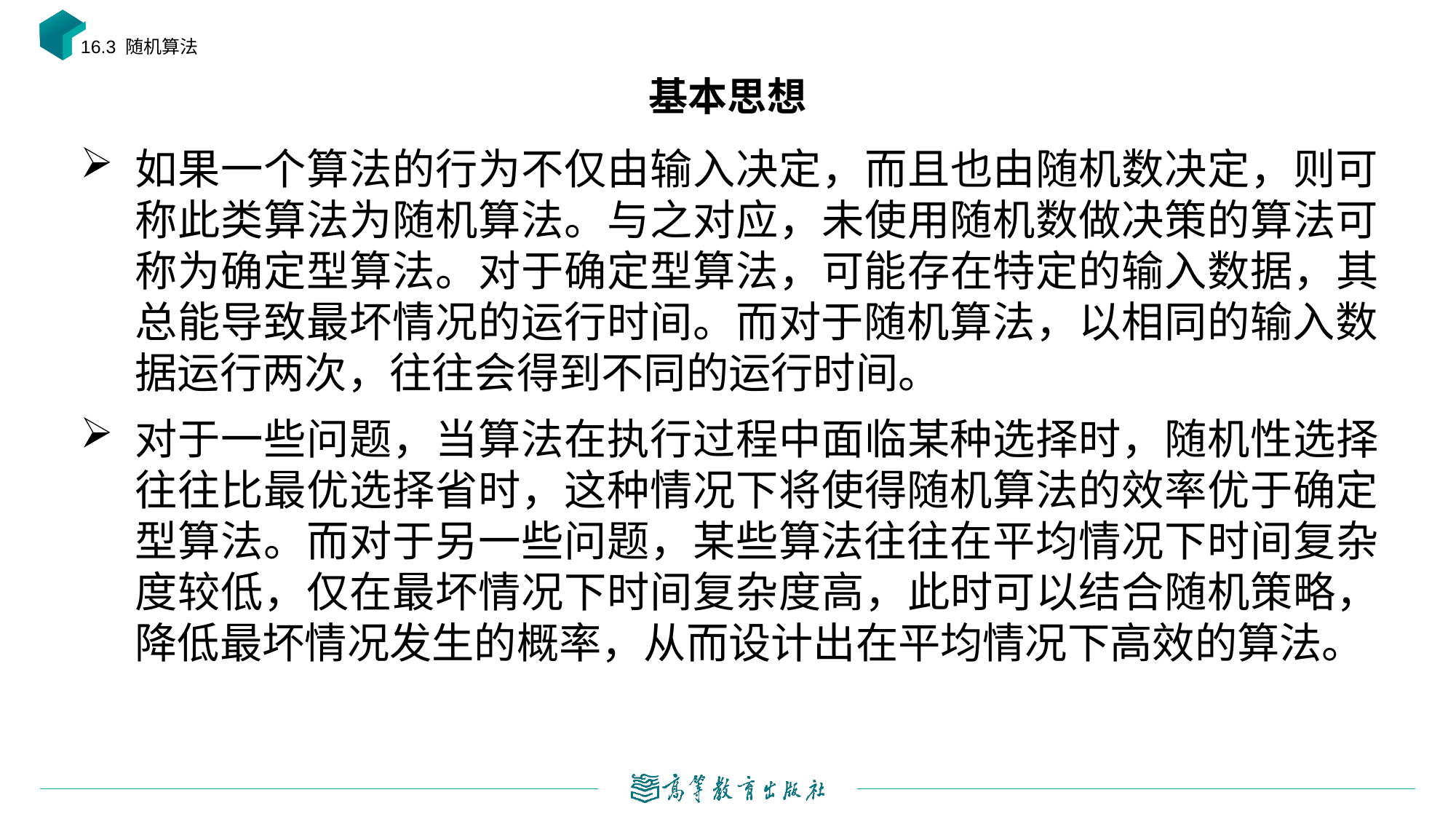

16.3 随机算法
# 基本思想
如果一个算法的行为不仅由输入决定，而且也由随机数决定，则可称此类算法为随机算法。与之对应，未使用随机数做决策的算法可称为确定型算法。对于确定型算法，可能存在特定的输入数据，其总能导致最坏情况的运行时间。而对于随机算法，以相同的输入数据运行两次，往往会得到不同的运行时间。
对于一些问题，当算法在执行过程中面临某种选择时，随机性选择往往比最优选择省时，这种情况下将使得随机算法的效率优于确定型算法。而对于另一些问题，某些算法往往在平均情况下时间复杂度较低，仅在最坏情况下时间复杂度高，此时可以结合随机策略，降低最坏情况发生的概率，从而设计出在平均情况下高效的算法。